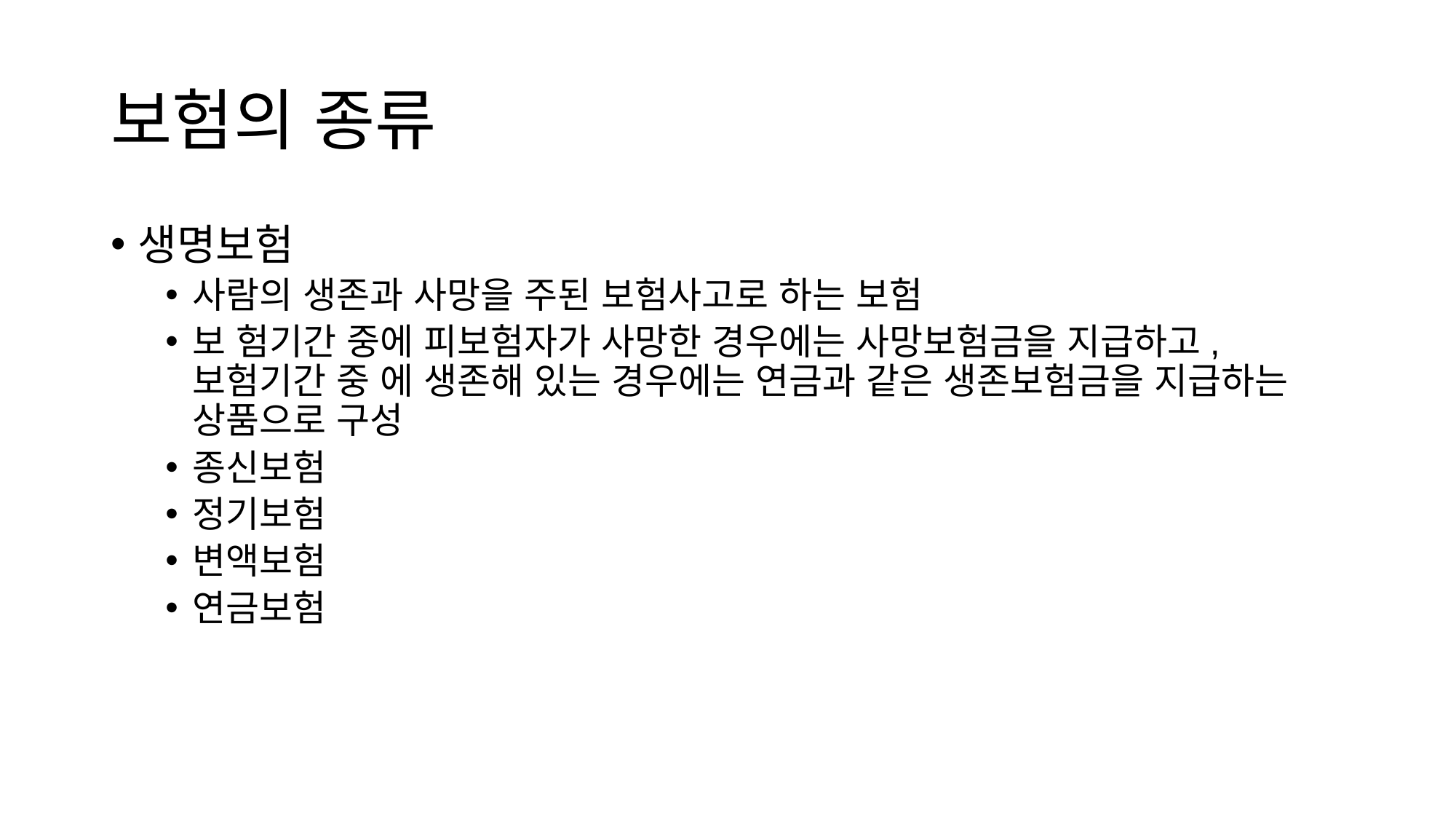

# 보험의 종류
생명보험
사람의 생존과 사망을 주된 보험사고로 하는 보험
보 험기간 중에 피보험자가 사망한 경우에는 사망보험금을 지급하고, 보험기간 중 에 생존해 있는 경우에는 연금과 같은 생존보험금을 지급하는 상품으로 구성
종신보험
정기보험
변액보험
연금보험